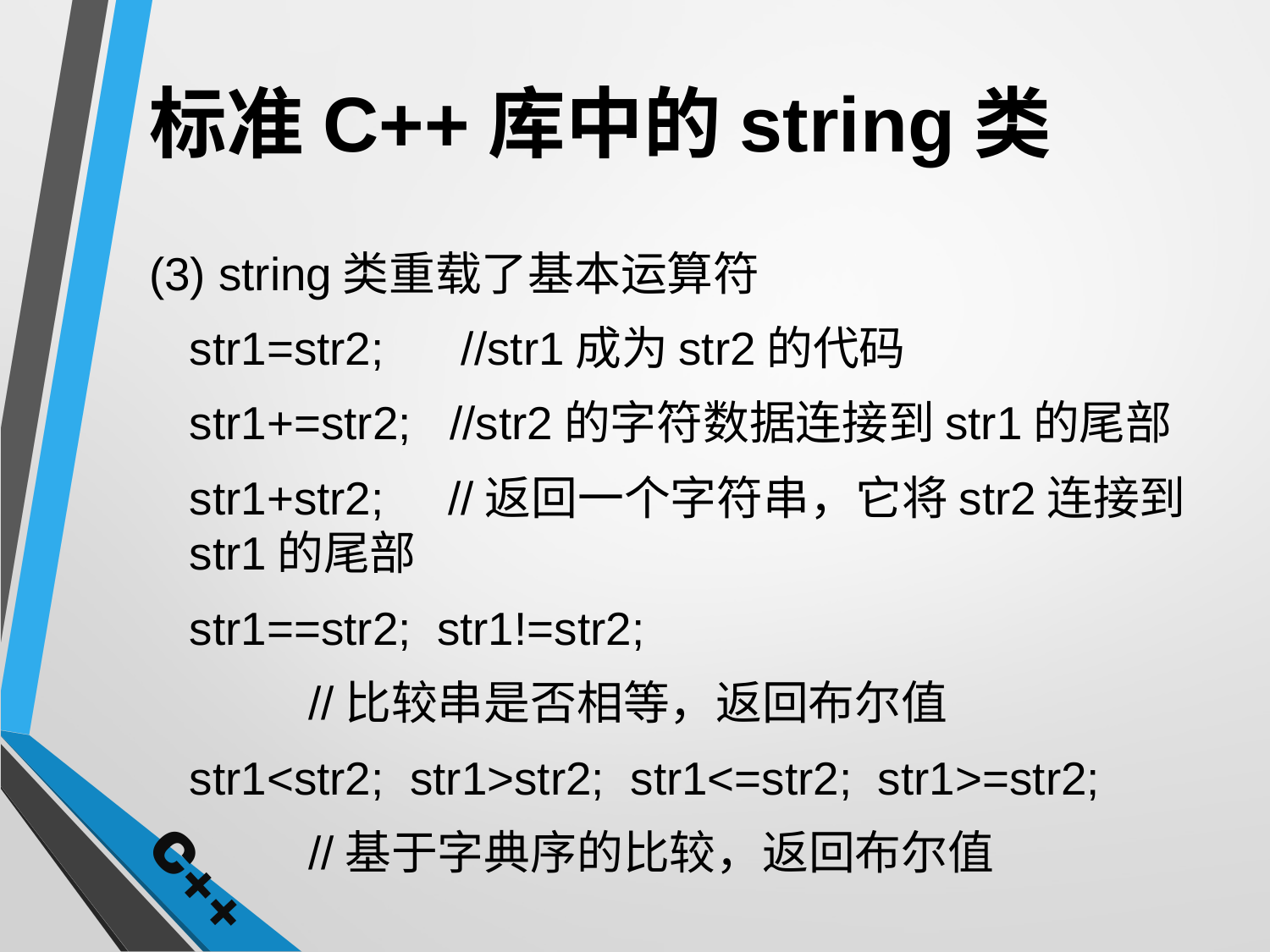

# 标准C++库中的string类
(3) string类重载了基本运算符
	str1=str2;      //str1成为str2的代码
	str1+=str2;   //str2的字符数据连接到str1的尾部
	str1+str2;     //返回一个字符串，它将str2连接到str1的尾部
	str1==str2;  str1!=str2;
    	//比较串是否相等，返回布尔值
	str1<str2;  str1>str2;  str1<=str2;  str1>=str2;
    	//基于字典序的比较，返回布尔值